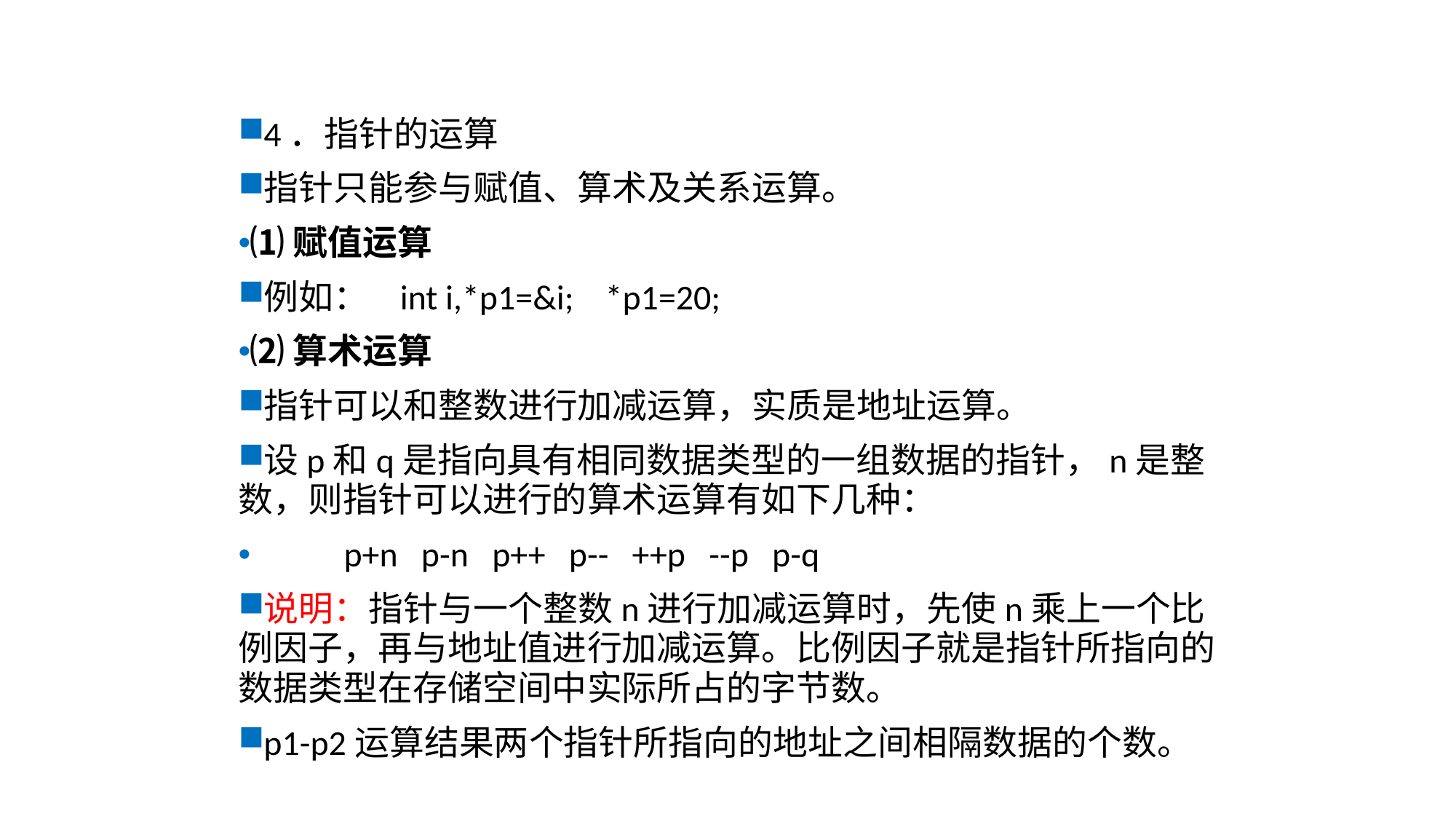

4．指针的运算
指针只能参与赋值、算术及关系运算。
⑴赋值运算
例如：   int i,*p1=&i;    *p1=20;
⑵算术运算
指针可以和整数进行加减运算，实质是地址运算。
设p和q是指向具有相同数据类型的一组数据的指针，n是整数，则指针可以进行的算术运算有如下几种：
            p+n   p-n   p++   p--   ++p   --p   p-q
说明：指针与一个整数n进行加减运算时，先使n乘上一个比例因子，再与地址值进行加减运算。比例因子就是指针所指向的数据类型在存储空间中实际所占的字节数。
p1-p2运算结果两个指针所指向的地址之间相隔数据的个数。